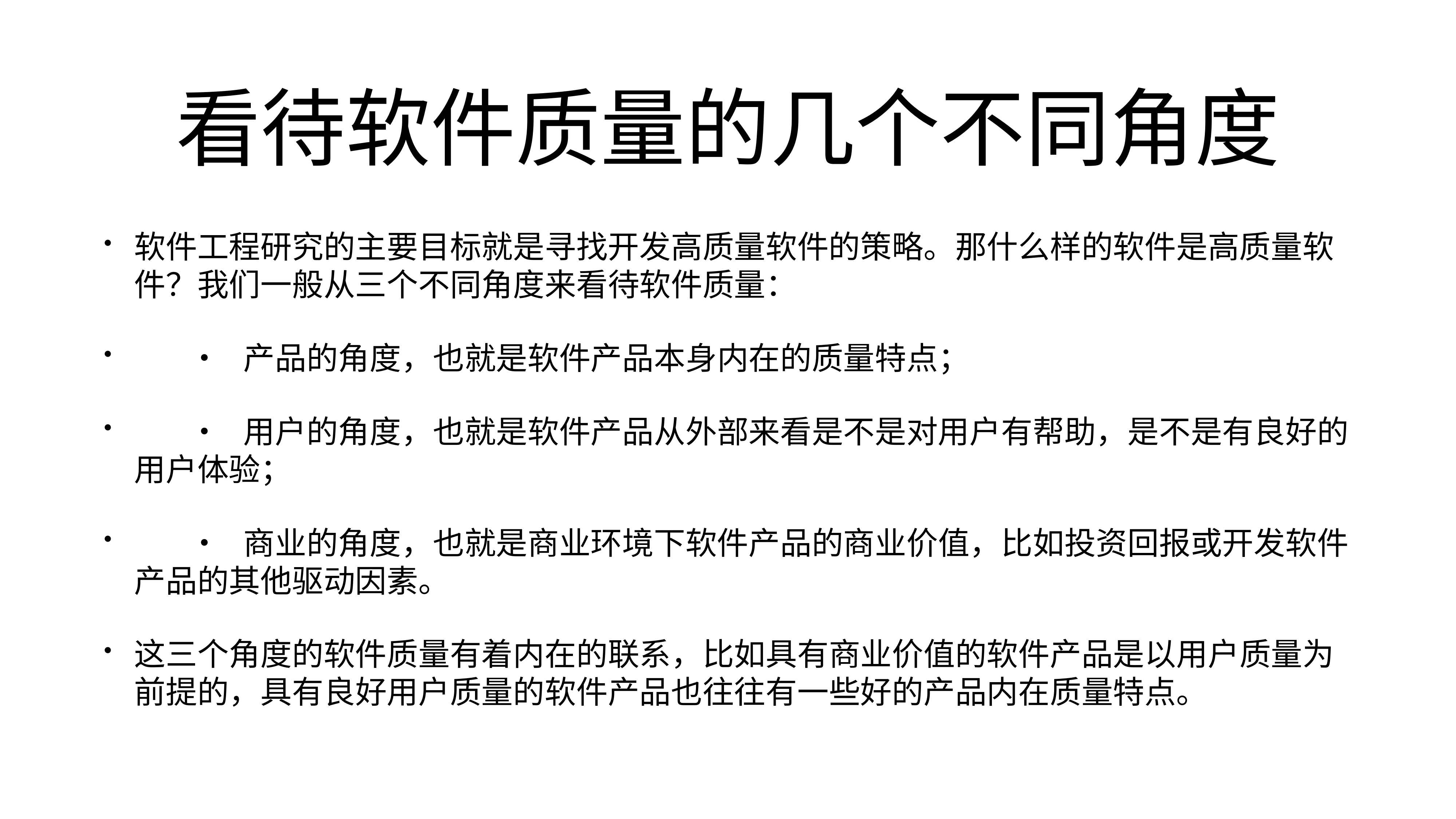

# 看待软件质量的几个不同角度
软件工程研究的主要目标就是寻找开发高质量软件的策略。那什么样的软件是高质量软件？我们一般从三个不同角度来看待软件质量：
	•	产品的角度，也就是软件产品本身内在的质量特点；
	•	用户的角度，也就是软件产品从外部来看是不是对用户有帮助，是不是有良好的用户体验；
	•	商业的角度，也就是商业环境下软件产品的商业价值，比如投资回报或开发软件产品的其他驱动因素。
这三个角度的软件质量有着内在的联系，比如具有商业价值的软件产品是以用户质量为前提的，具有良好用户质量的软件产品也往往有一些好的产品内在质量特点。